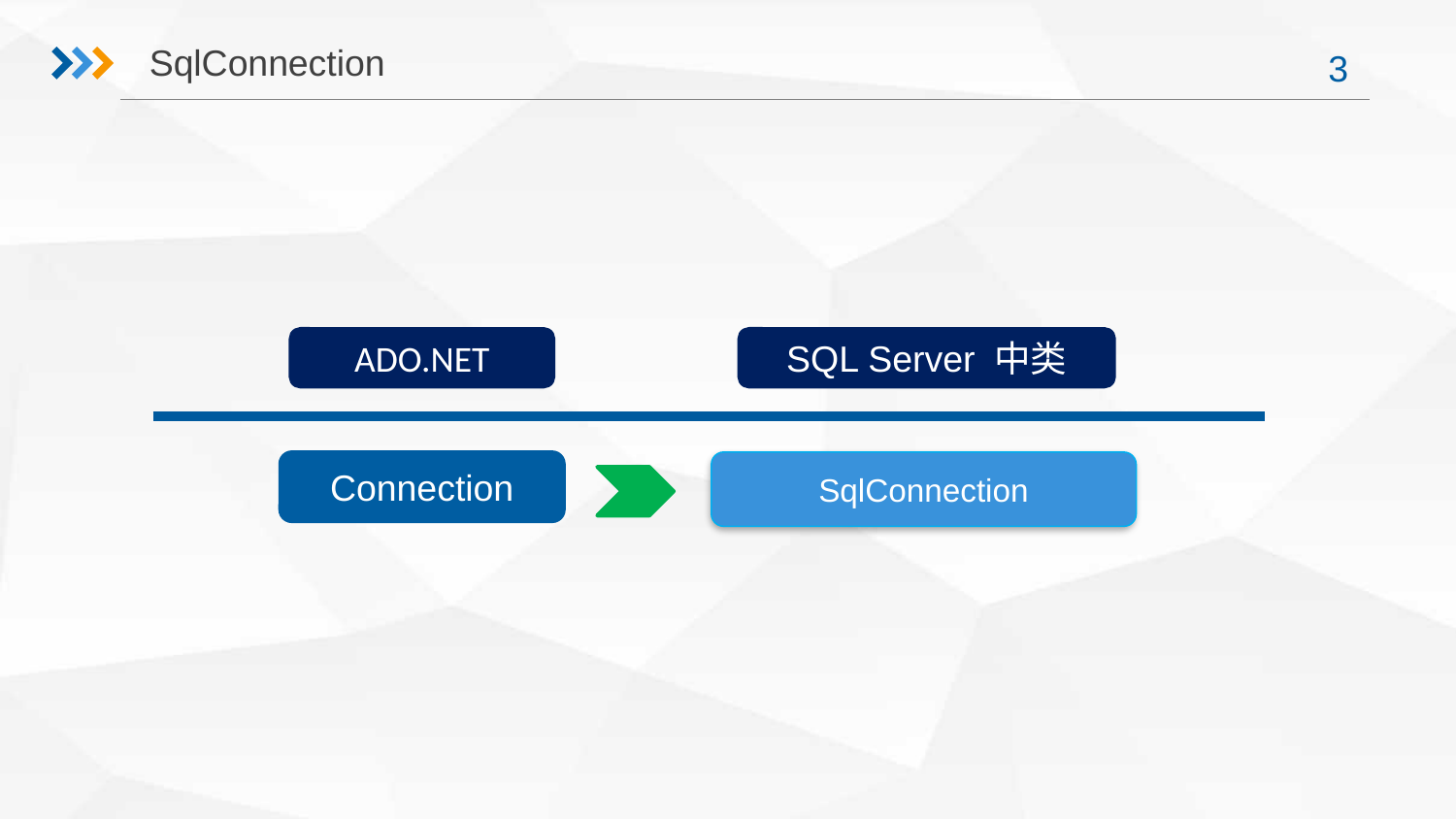

SqlConnection
ADO.NET
SQL Server 中类
SqlConnection
Connection